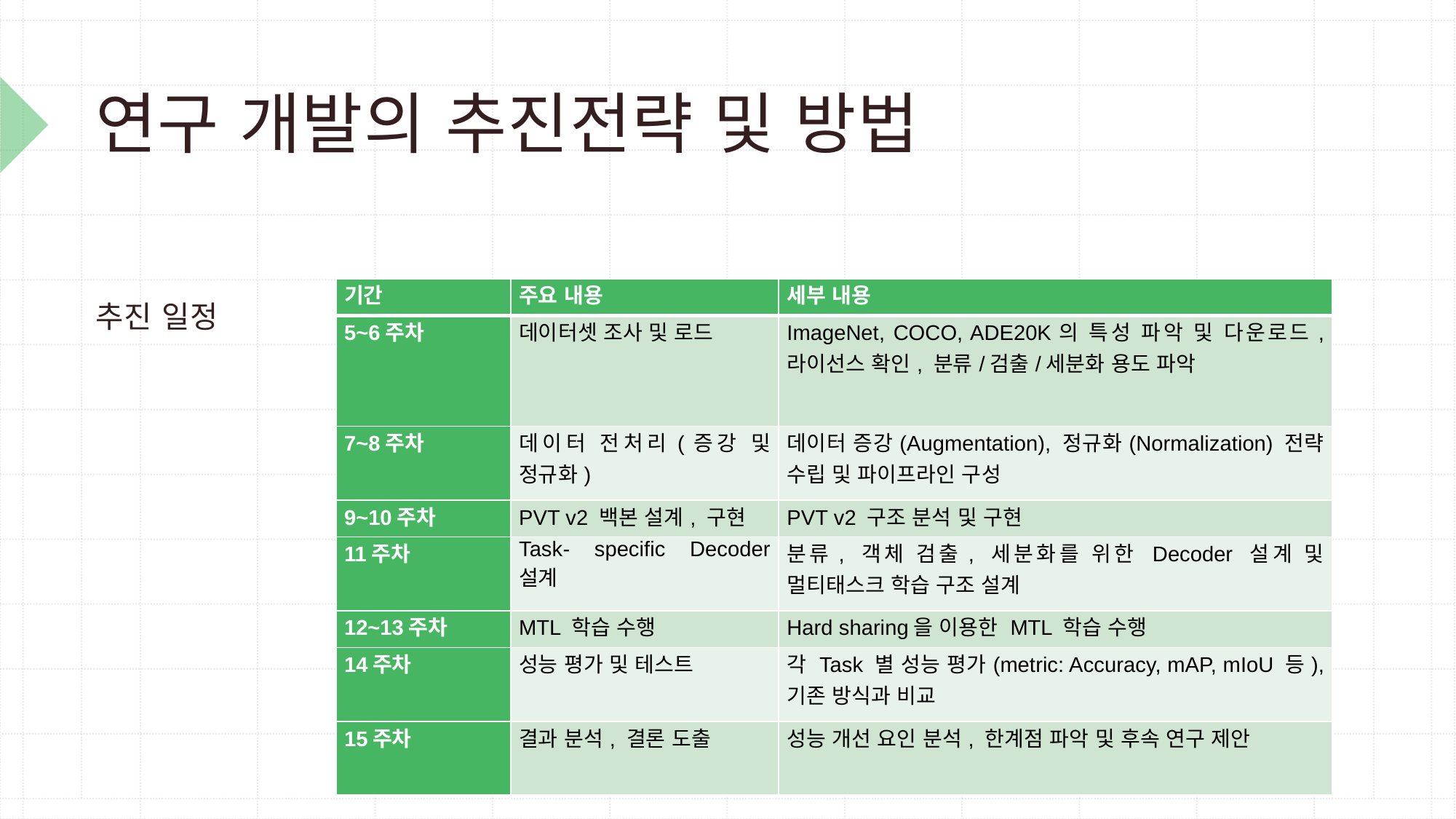

# 연구 개발의 추진전략 및 방법
| 기간 | 주요 내용 | 세부 내용 |
| --- | --- | --- |
| 5~6주차 | 데이터셋 조사 및 로드 | ImageNet, COCO, ADE20K의 특성 파악 및 다운로드, 라이선스 확인, 분류/검출/세분화 용도 파악 |
| 7~8주차 | 데이터 전처리(증강 및 정규화) | 데이터 증강(Augmentation), 정규화(Normalization) 전략 수립 및 파이프라인 구성 |
| 9~10주차 | PVT v2 백본 설계, 구현 | PVT v2 구조 분석 및 구현 |
| 11주차 | Task- specific Decoder 설계 | 분류, 객체 검출, 세분화를 위한 Decoder 설계 및 멀티태스크 학습 구조 설계 |
| 12~13주차 | MTL 학습 수행 | Hard sharing을 이용한 MTL 학습 수행 |
| 14주차 | 성능 평가 및 테스트 | 각 Task 별 성능 평가(metric: Accuracy, mAP, mIoU 등), 기존 방식과 비교 |
| 15주차 | 결과 분석, 결론 도출 | 성능 개선 요인 분석, 한계점 파악 및 후속 연구 제안 |
추진 일정